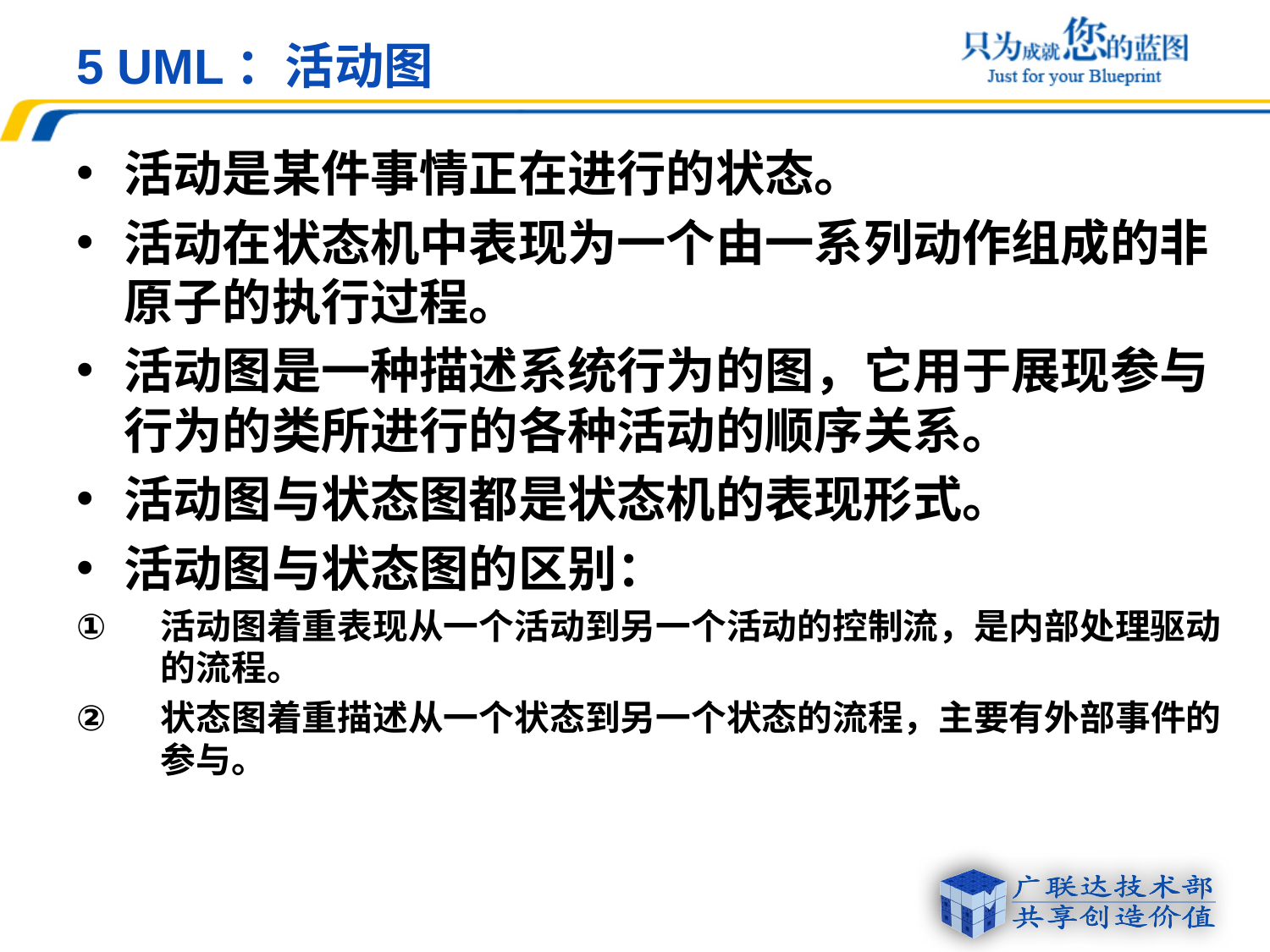

# 5 UML：活动图
活动是某件事情正在进行的状态。
活动在状态机中表现为一个由一系列动作组成的非原子的执行过程。
活动图是一种描述系统行为的图，它用于展现参与行为的类所进行的各种活动的顺序关系。
活动图与状态图都是状态机的表现形式。
活动图与状态图的区别：
活动图着重表现从一个活动到另一个活动的控制流，是内部处理驱动的流程。
状态图着重描述从一个状态到另一个状态的流程，主要有外部事件的参与。